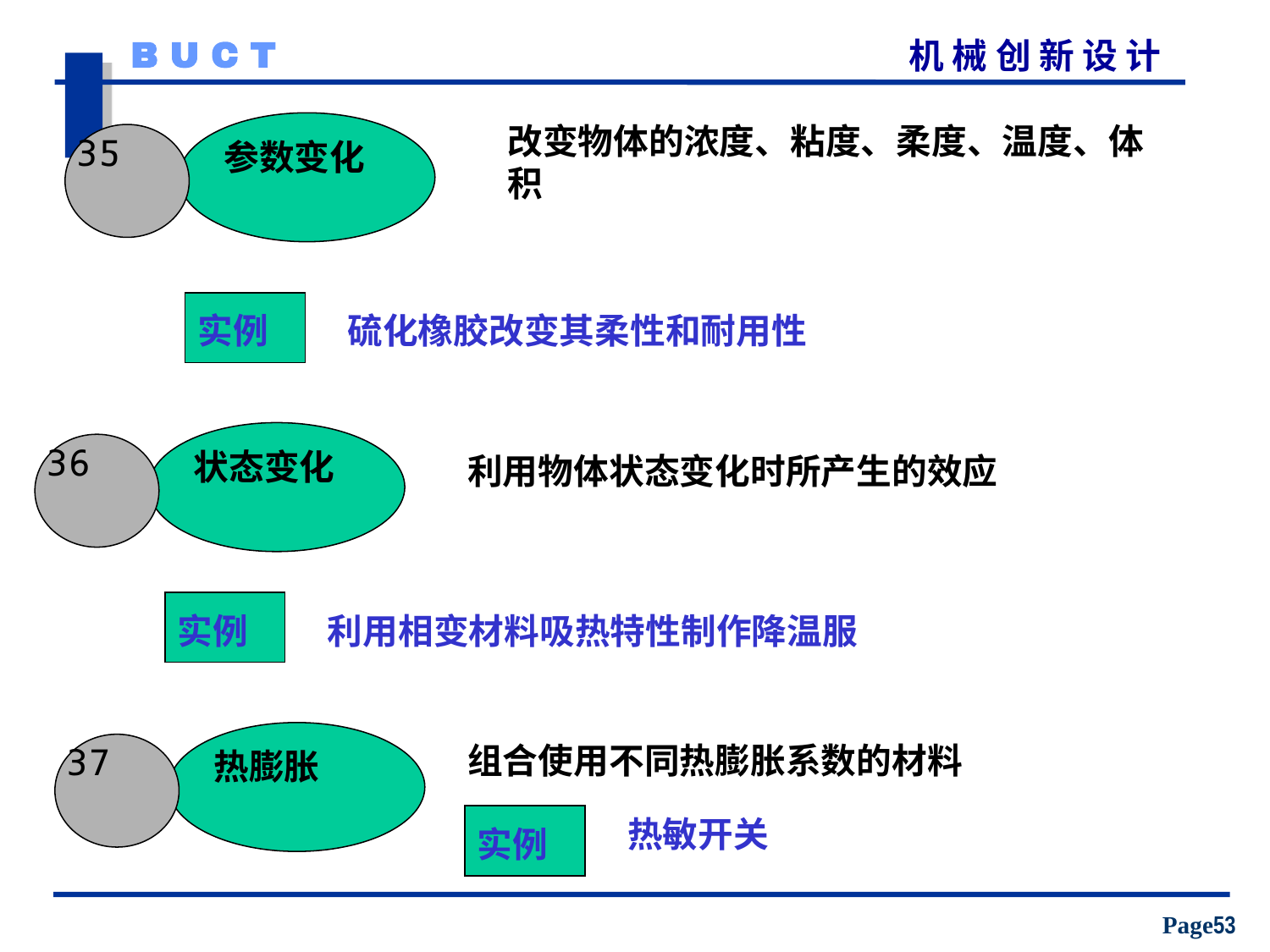

参数变化

35
改变物体的浓度、粘度、柔度、温度、体积

实例
硫化橡胶改变其柔性和耐用性

状态变化

36
利用物体状态变化时所产生的效应

实例
利用相变材料吸热特性制作降温服

热膨胀

37
组合使用不同热膨胀系数的材料

实例
热敏开关
Page53